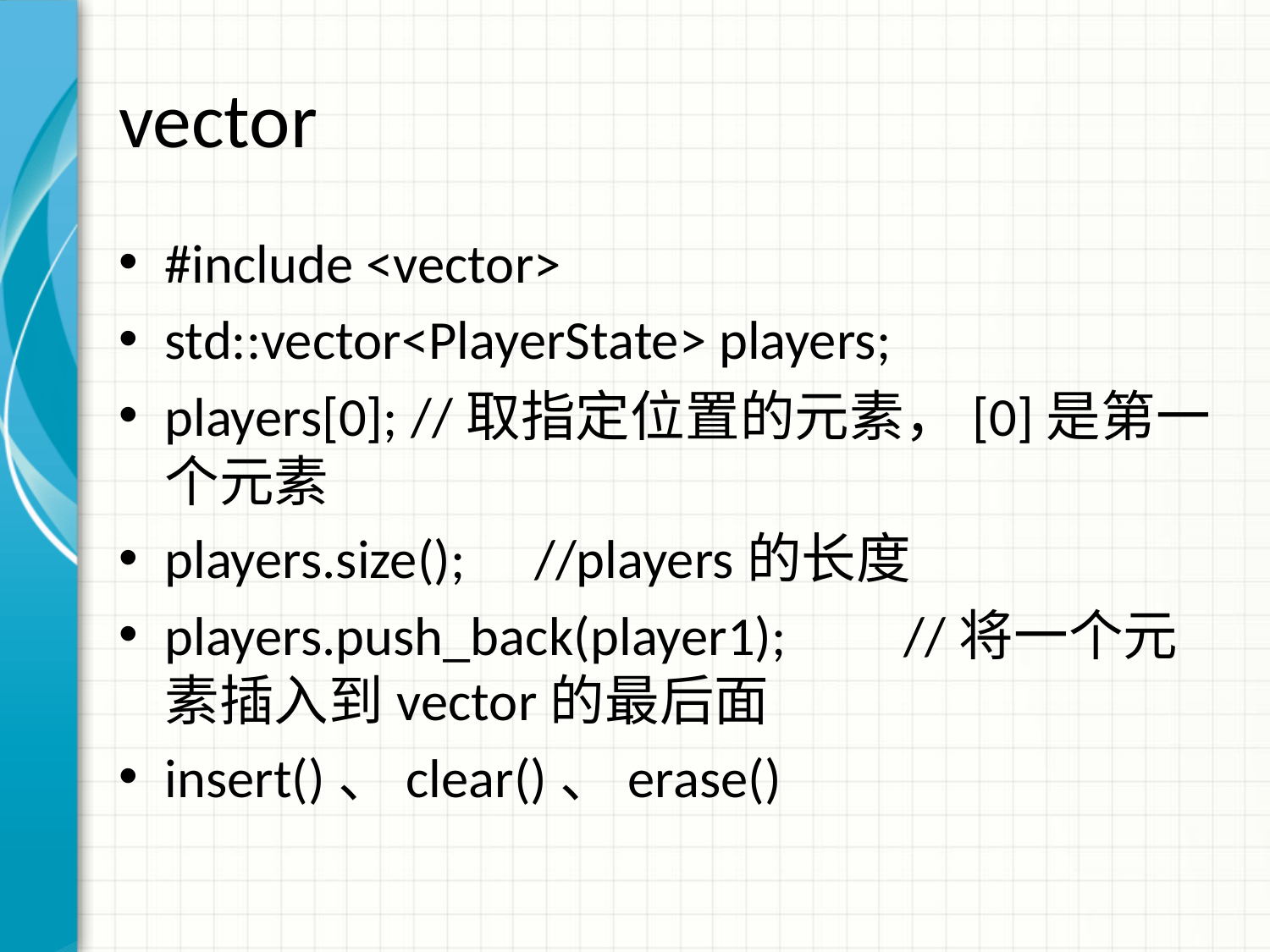

# vector
#include <vector>
std::vector<PlayerState> players;
players[0];	//取指定位置的元素，[0]是第一个元素
players.size();	//players的长度
players.push_back(player1);	//将一个元素插入到vector的最后面
insert()、clear()、erase()